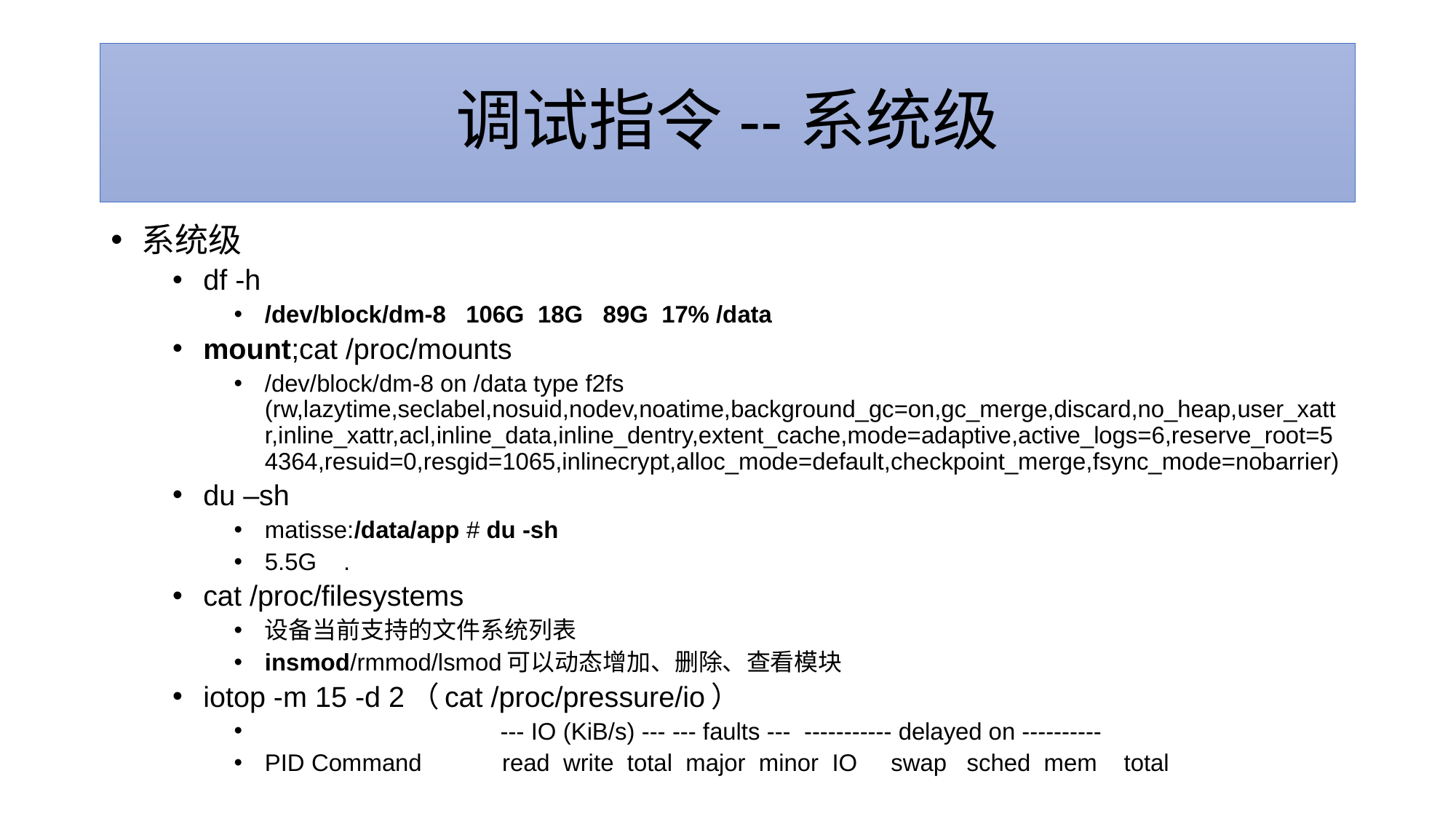

# 调试指令--系统级
系统级
df -h
/dev/block/dm-8   106G  18G   89G  17% /data
mount;cat /proc/mounts
/dev/block/dm-8 on /data type f2fs (rw,lazytime,seclabel,nosuid,nodev,noatime,background_gc=on,gc_merge,discard,no_heap,user_xattr,inline_xattr,acl,inline_data,inline_dentry,extent_cache,mode=adaptive,active_logs=6,reserve_root=54364,resuid=0,resgid=1065,inlinecrypt,alloc_mode=default,checkpoint_merge,fsync_mode=nobarrier)
du –sh
matisse:/data/app # du -sh
5.5G    .
cat /proc/filesystems
设备当前支持的文件系统列表
insmod/rmmod/lsmod可以动态增加、删除、查看模块
iotop -m 15 -d 2（cat /proc/pressure/io）
                                   --- IO (KiB/s) --- --- faults ---  ----------- delayed on ----------
PID Command            read  write  total  major  minor  IO     swap   sched  mem    total